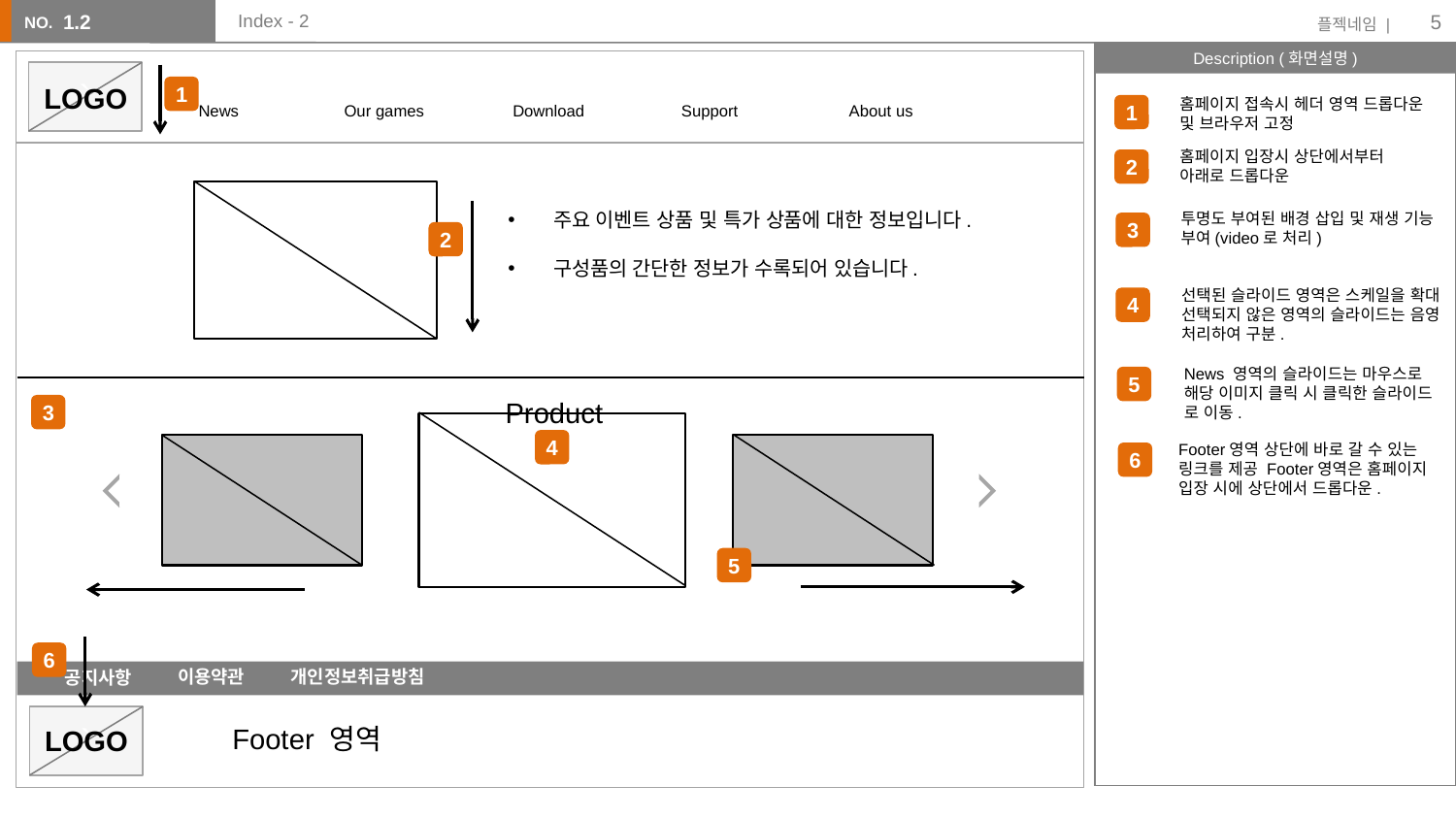

5
1.2
# Index - 2

`
`
LOGO
1
홈페이지 접속시 헤더 영역 드롭다운
및 브라우저 고정
News 	Our games 	     Download 	          Support 	               About us
1
홈페이지 입장시 상단에서부터
아래로 드롭다운
2

주요 이벤트 상품 및 특가 상품에 대한 정보입니다.

구성품의 간단한 정보가 수록되어 있습니다.

투명도 부여된 배경 삽입 및 재생 기능
부여(video로 처리)
3
2
선택된 슬라이드 영역은 스케일을 확대
선택되지 않은 영역의 슬라이드는 음영
처리하여 구분.
4
News 영역의 슬라이드는 마우스로
해당 이미지 클릭 시 클릭한 슬라이드
로 이동.
5
Product
3

4
Footer영역 상단에 바로 갈 수 있는
링크를 제공 Footer영역은 홈페이지
입장 시에 상단에서 드롭다운.

6

5
6
이용약관
개인정보취급방침
공지사항

`
Footer 영역
LOGO